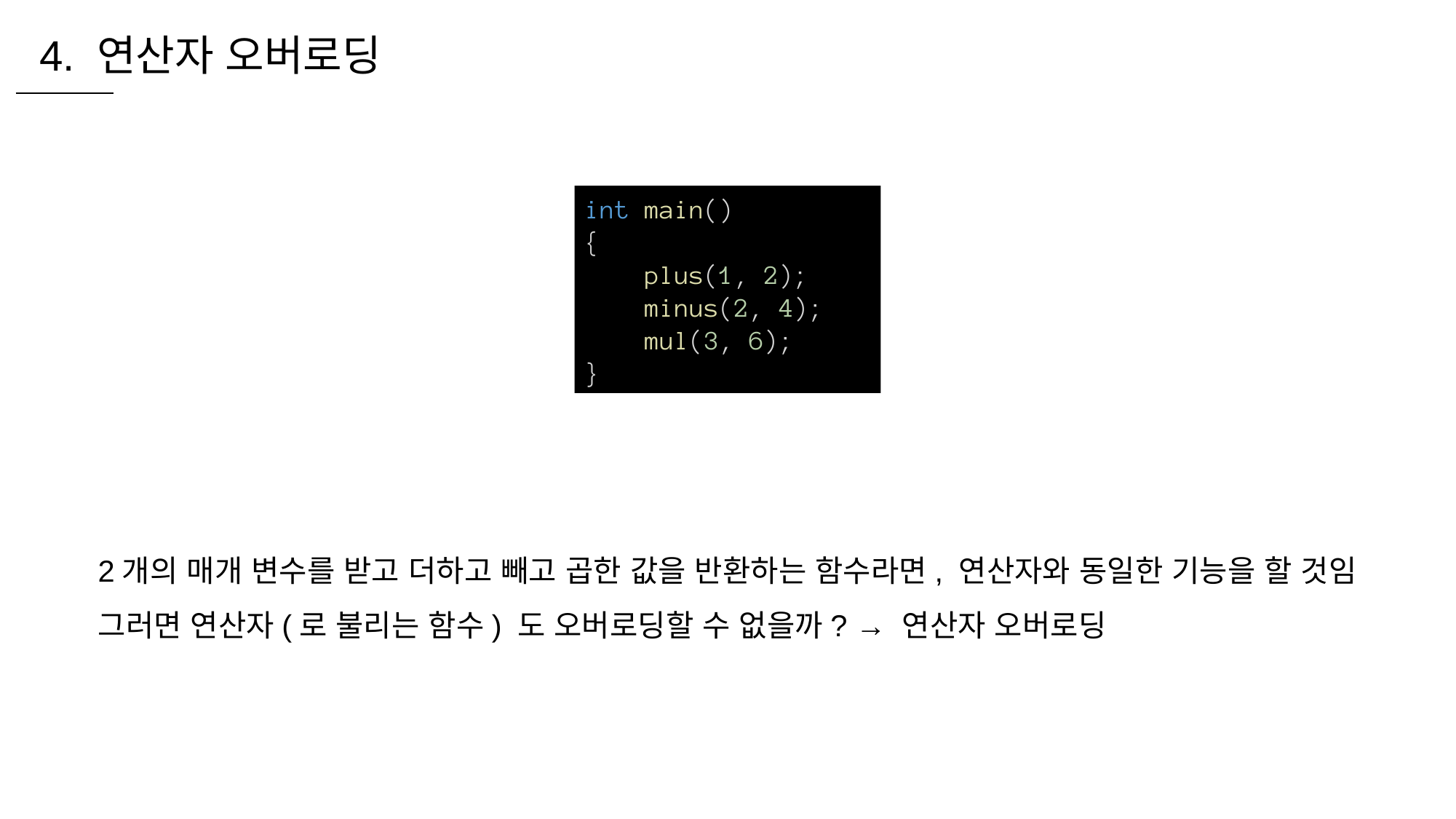

4. 연산자 오버로딩
int main()
{
    plus(1, 2);
    minus(2, 4);
    mul(3, 6);
}
2개의 매개 변수를 받고 더하고 빼고 곱한 값을 반환하는 함수라면, 연산자와 동일한 기능을 할 것임
그러면 연산자(로 불리는 함수) 도 오버로딩할 수 없을까? → 연산자 오버로딩